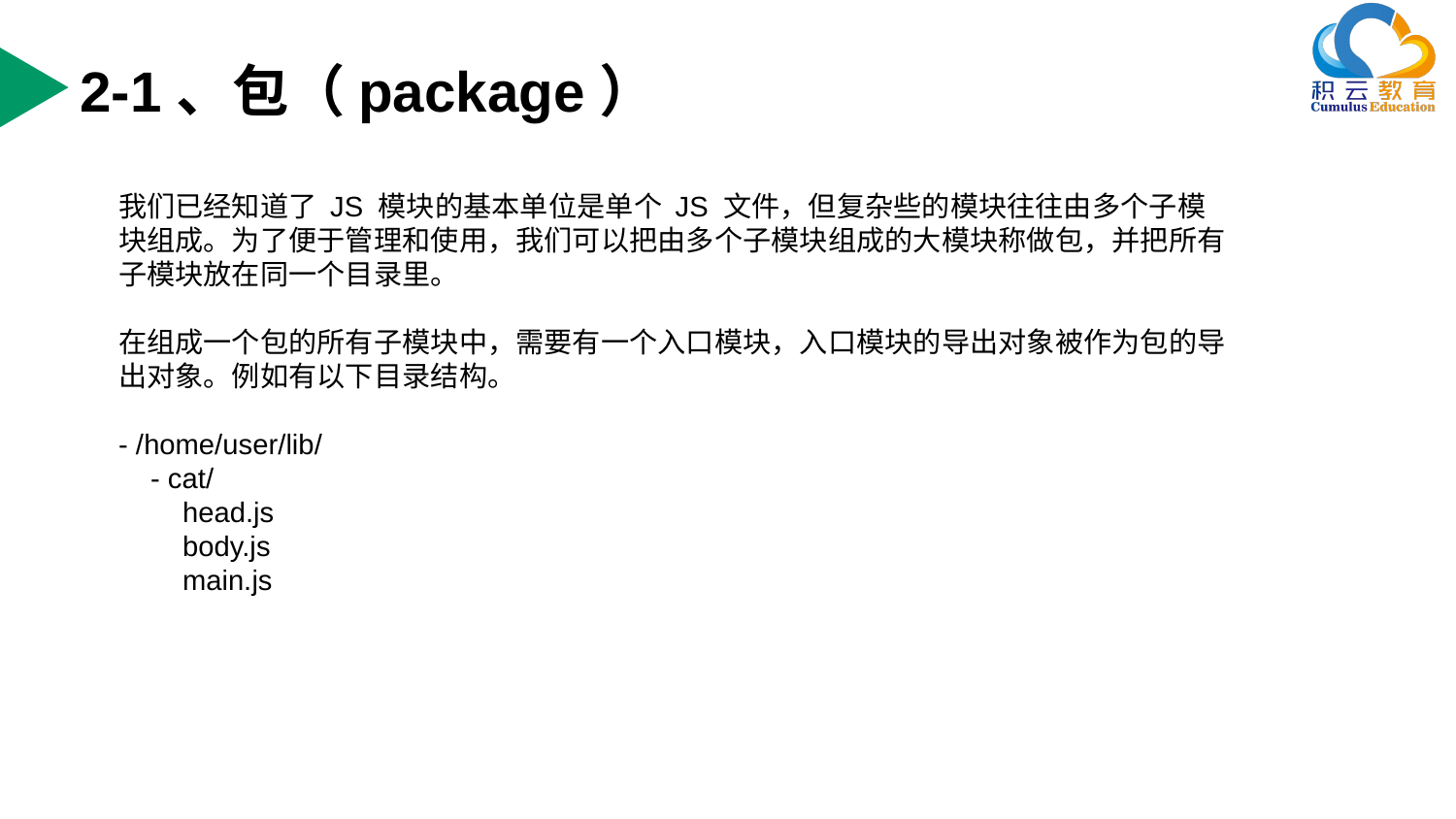

2-1、包（package）
我们已经知道了 JS 模块的基本单位是单个 JS 文件，但复杂些的模块往往由多个子模块组成。为了便于管理和使用，我们可以把由多个子模块组成的大模块称做包，并把所有子模块放在同一个目录里。

在组成一个包的所有子模块中，需要有一个入口模块，入口模块的导出对象被作为包的导出对象。例如有以下目录结构。

- /home/user/lib/
    - cat/
        head.js
        body.js
        main.js